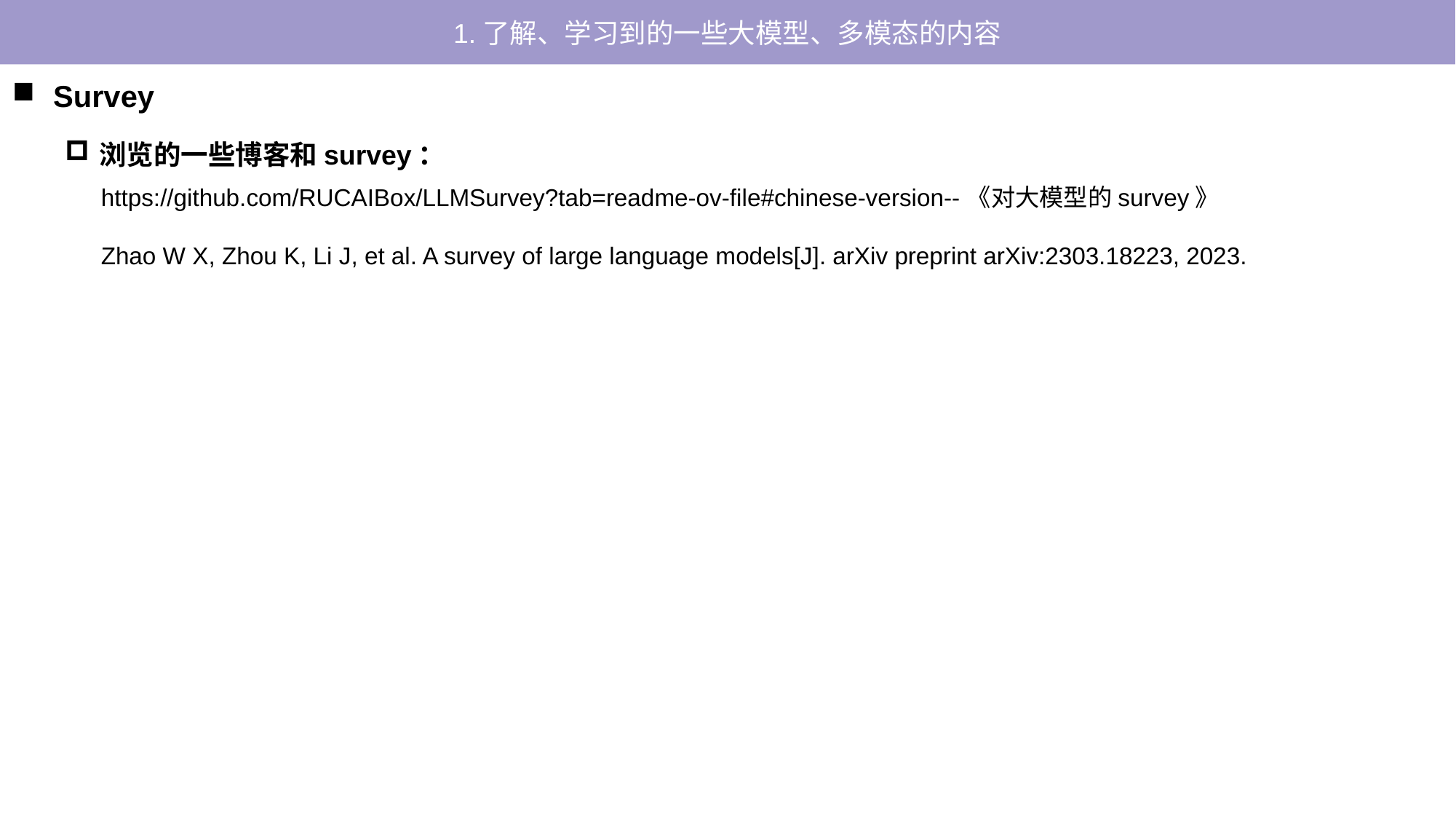

1.了解、学习到的一些大模型、多模态的内容
Survey
浏览的一些博客和survey：

https://github.com/RUCAIBox/LLMSurvey?tab=readme-ov-file#chinese-version--《对大模型的survey》

Zhao W X, Zhou K, Li J, et al. A survey of large language models[J]. arXiv preprint arXiv:2303.18223, 2023.